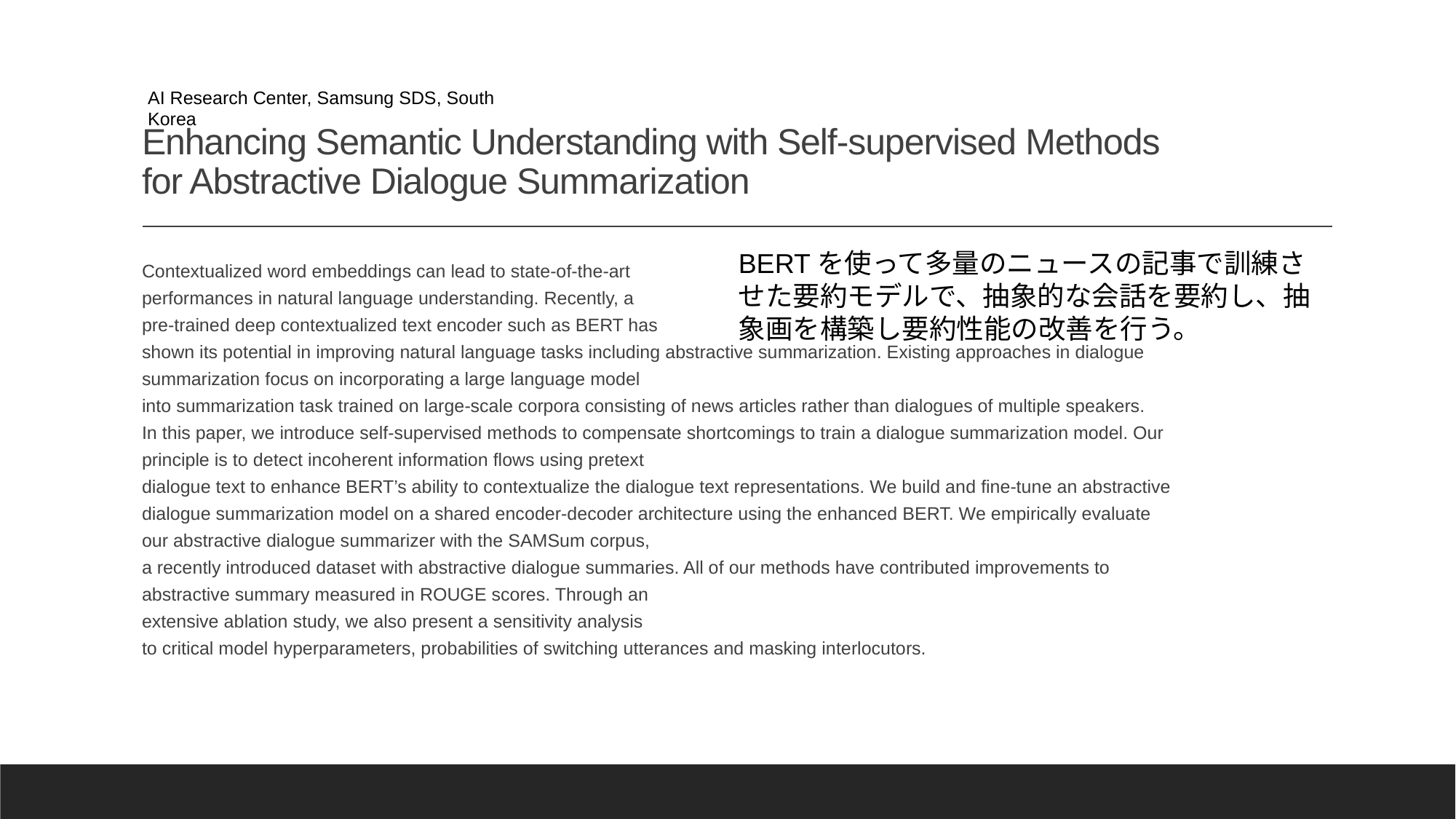

# Enhancing Semantic Understanding with Self-supervised Methods for Abstractive Dialogue Summarization
AI Research Center, Samsung SDS, South Korea
BERTを使って多量のニュースの記事で訓練させた要約モデルで、抽象的な会話を要約し、抽象画を構築し要約性能の改善を行う。
Contextualized word embeddings can lead to state-of-the-art
performances in natural language understanding. Recently, a
pre-trained deep contextualized text encoder such as BERT has
shown its potential in improving natural language tasks including abstractive summarization. Existing approaches in dialogue
summarization focus on incorporating a large language model
into summarization task trained on large-scale corpora consisting of news articles rather than dialogues of multiple speakers.
In this paper, we introduce self-supervised methods to compensate shortcomings to train a dialogue summarization model. Our
principle is to detect incoherent information flows using pretext
dialogue text to enhance BERT’s ability to contextualize the dialogue text representations. We build and fine-tune an abstractive
dialogue summarization model on a shared encoder-decoder architecture using the enhanced BERT. We empirically evaluate
our abstractive dialogue summarizer with the SAMSum corpus,
a recently introduced dataset with abstractive dialogue summaries. All of our methods have contributed improvements to
abstractive summary measured in ROUGE scores. Through an
extensive ablation study, we also present a sensitivity analysis
to critical model hyperparameters, probabilities of switching utterances and masking interlocutors.